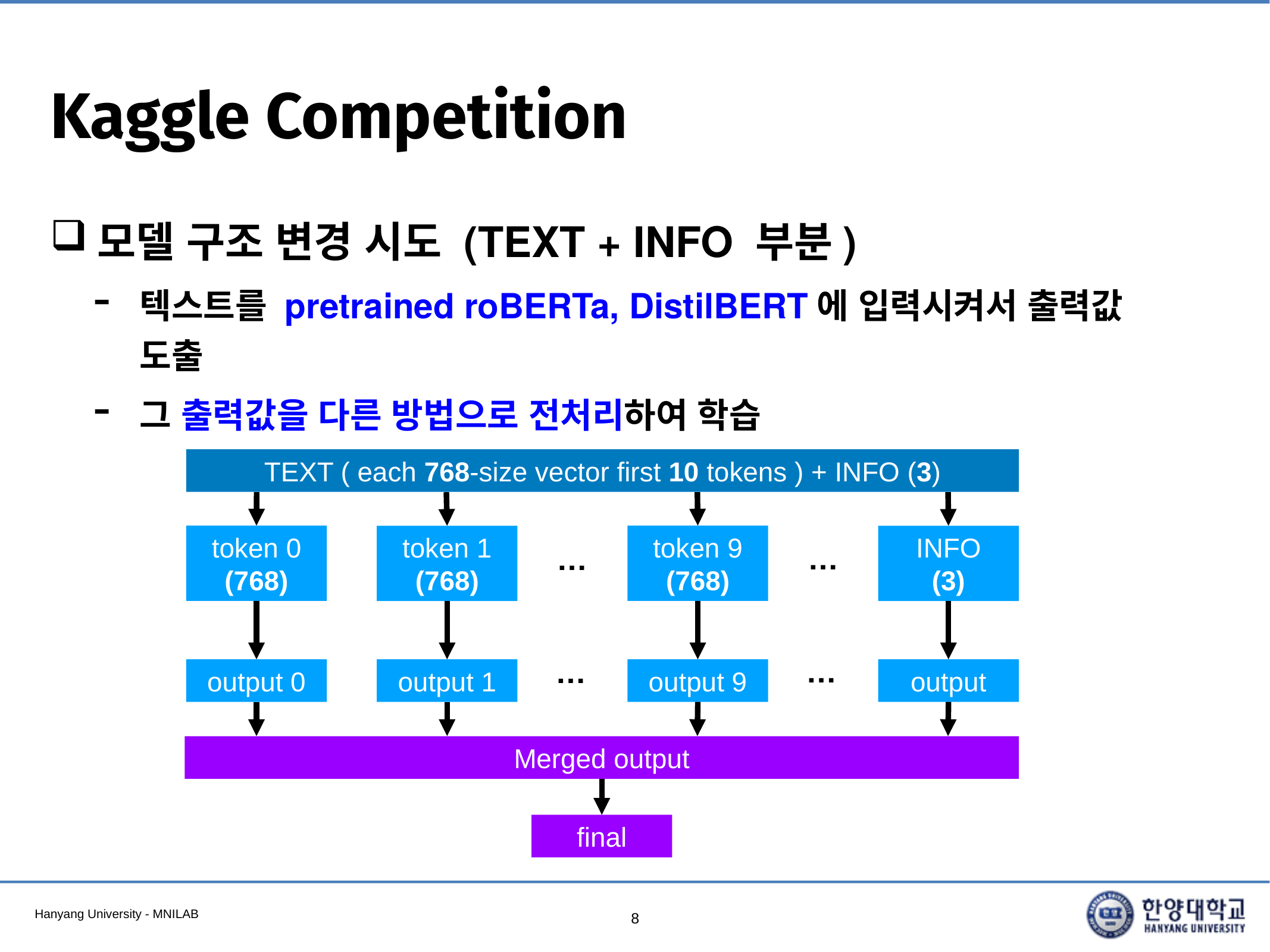

# Kaggle Competition
모델 구조 변경 시도 (TEXT + INFO 부분)
텍스트를 pretrained roBERTa, DistilBERT에 입력시켜서 출력값 도출
그 출력값을 다른 방법으로 전처리하여 학습
TEXT ( each 768-size vector first 10 tokens ) + INFO (3)
token 0
(768)
token 9
(768)
token 1
(768)
INFO
(3)
…
…
…
…
output 0
output 1
output 9
output
Merged output
final
8